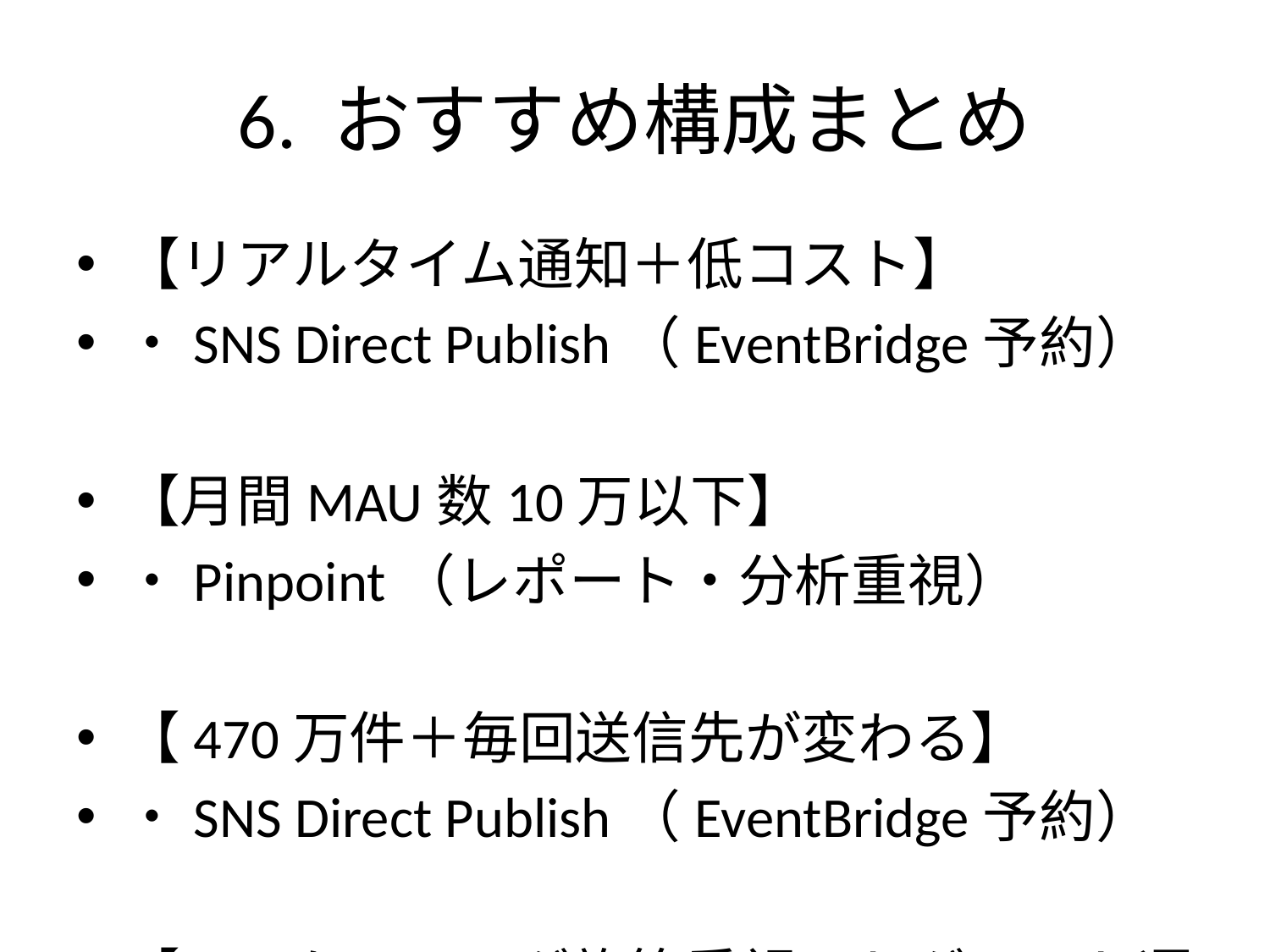

# 6. おすすめ構成まとめ
【リアルタイム通知＋低コスト】
・SNS Direct Publish（EventBridge予約）

【月間MAU数10万以下】
・Pinpoint（レポート・分析重視）

【470万件＋毎回送信先が変わる】
・SNS Direct Publish（EventBridge予約）

【マーケティング施策重視＋セグメント運用】
・Pinpoint（MAU少なければ選択肢）